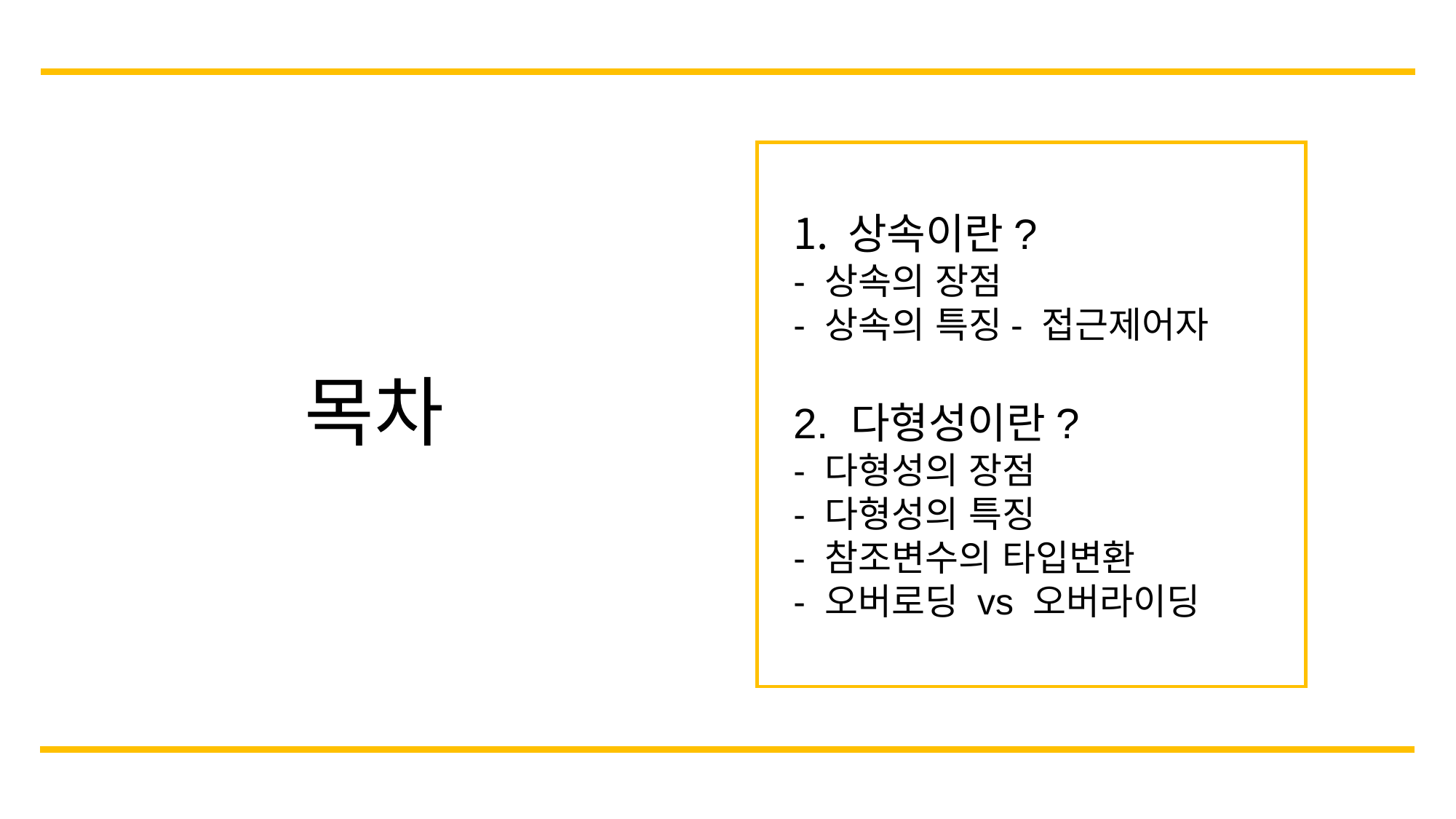

상속이란?
- 상속의 장점
- 상속의 특징- 접근제어자

2. 다형성이란?
- 다형성의 장점
- 다형성의 특징
- 참조변수의 타입변환
- 오버로딩 vs 오버라이딩
목차